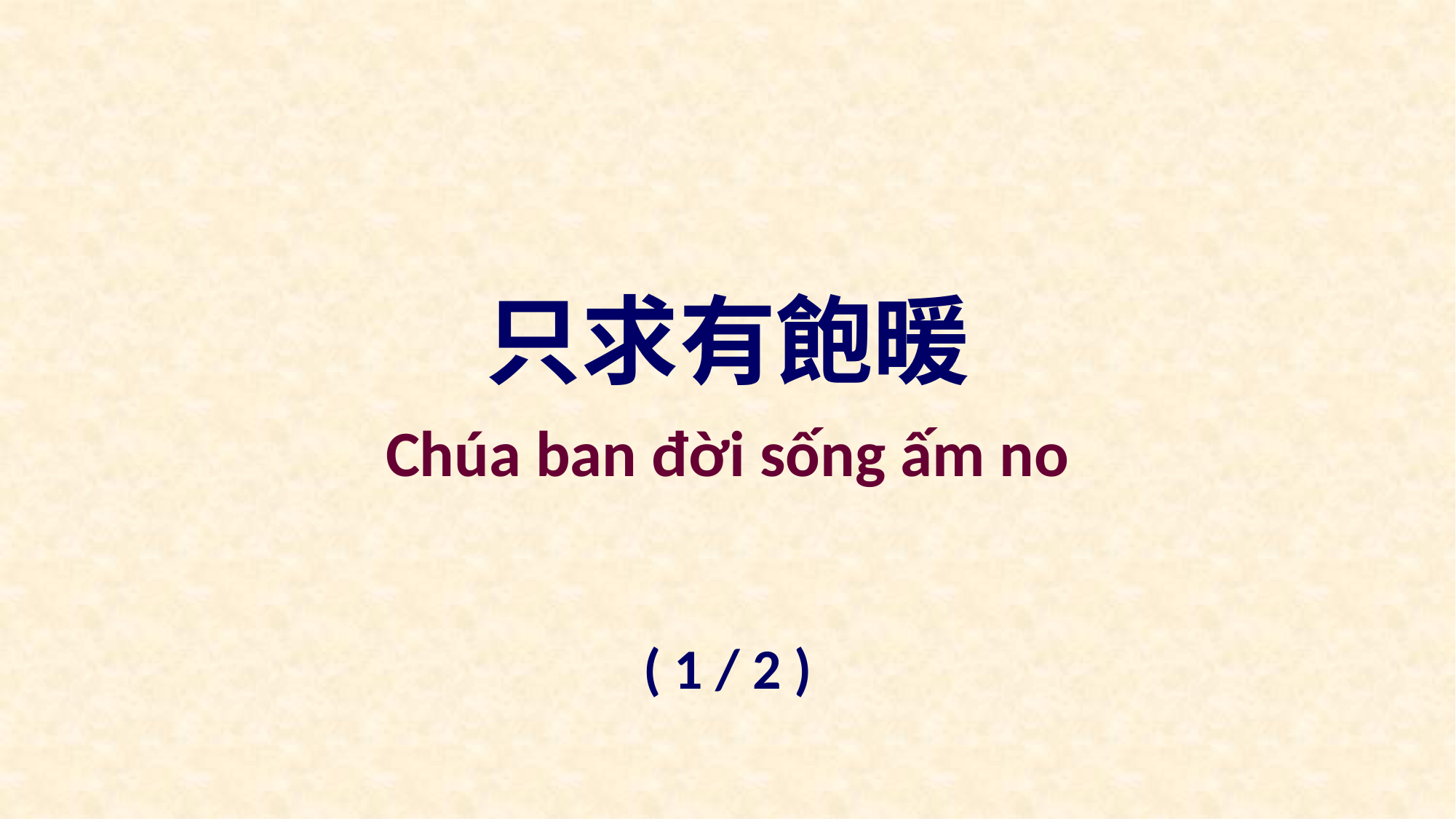

只求有飽暖
Chúa ban đời sống ấm no
( 1 / 2 )